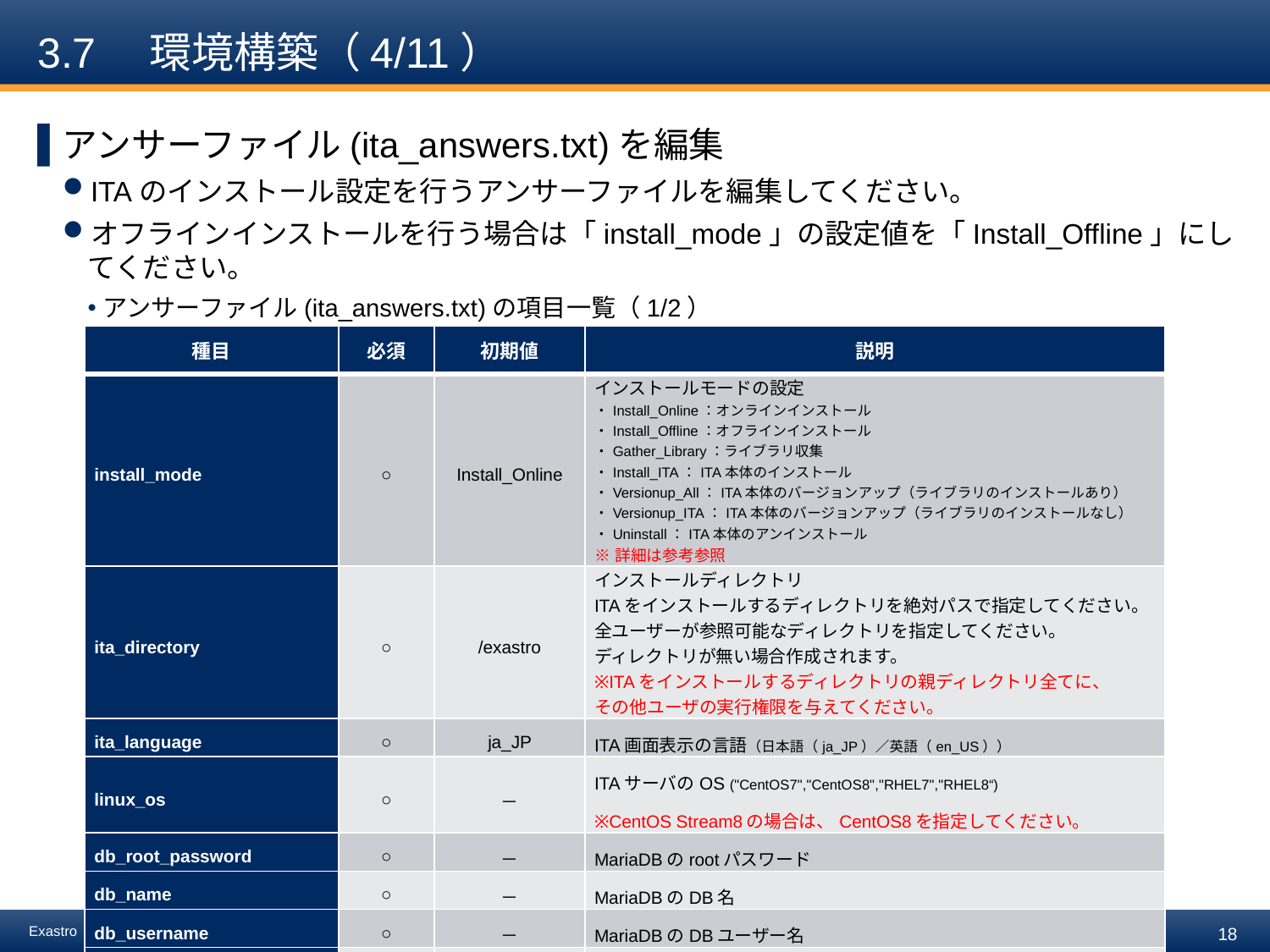

# 3.7　環境構築（4/11）
アンサーファイル(ita_answers.txt)を編集
ITAのインストール設定を行うアンサーファイルを編集してください。
オフラインインストールを行う場合は「install_mode」の設定値を「Install_Offline」にしてください。
アンサーファイル(ita_answers.txt)の項目一覧（1/2）

| 種目 | 必須 | 初期値 | 説明 |
| --- | --- | --- | --- |
| install\_mode | ○ | Install\_Online | インストールモードの設定 ・Install\_Online：オンラインインストール ・Install\_Offline：オフラインインストール ・Gather\_Library：ライブラリ収集 ・Install\_ITA：ITA本体のインストール ・Versionup\_All：ITA本体のバージョンアップ（ライブラリのインストールあり） ・Versionup\_ITA：ITA本体のバージョンアップ（ライブラリのインストールなし） ・Uninstall：ITA本体のアンインストール ※詳細は参考参照 |
| ita\_directory | ○ | /exastro | インストールディレクトリ ITAをインストールするディレクトリを絶対パスで指定してください。 全ユーザーが参照可能なディレクトリを指定してください。 ディレクトリが無い場合作成されます。 ※ITAをインストールするディレクトリの親ディレクトリ全てに、 その他ユーザの実行権限を与えてください。 |
| ita\_language | ○ | ja\_JP | ITA画面表示の言語（日本語（ja\_JP）／英語（en\_US）） |
| linux\_os | ○ | － | ITAサーバのOS ("CentOS7","CentOS8","RHEL7","RHEL8“) ※CentOS Stream8の場合は、CentOS8を指定してください。 |
| db\_root\_password | ○ | － | MariaDBのrootパスワード |
| db\_name | ○ | － | MariaDBのDB名 |
| db\_username | ○ | － | MariaDBのDBユーザー名 |
| db\_password | ○ | － | MariaDBのDBパスワード |